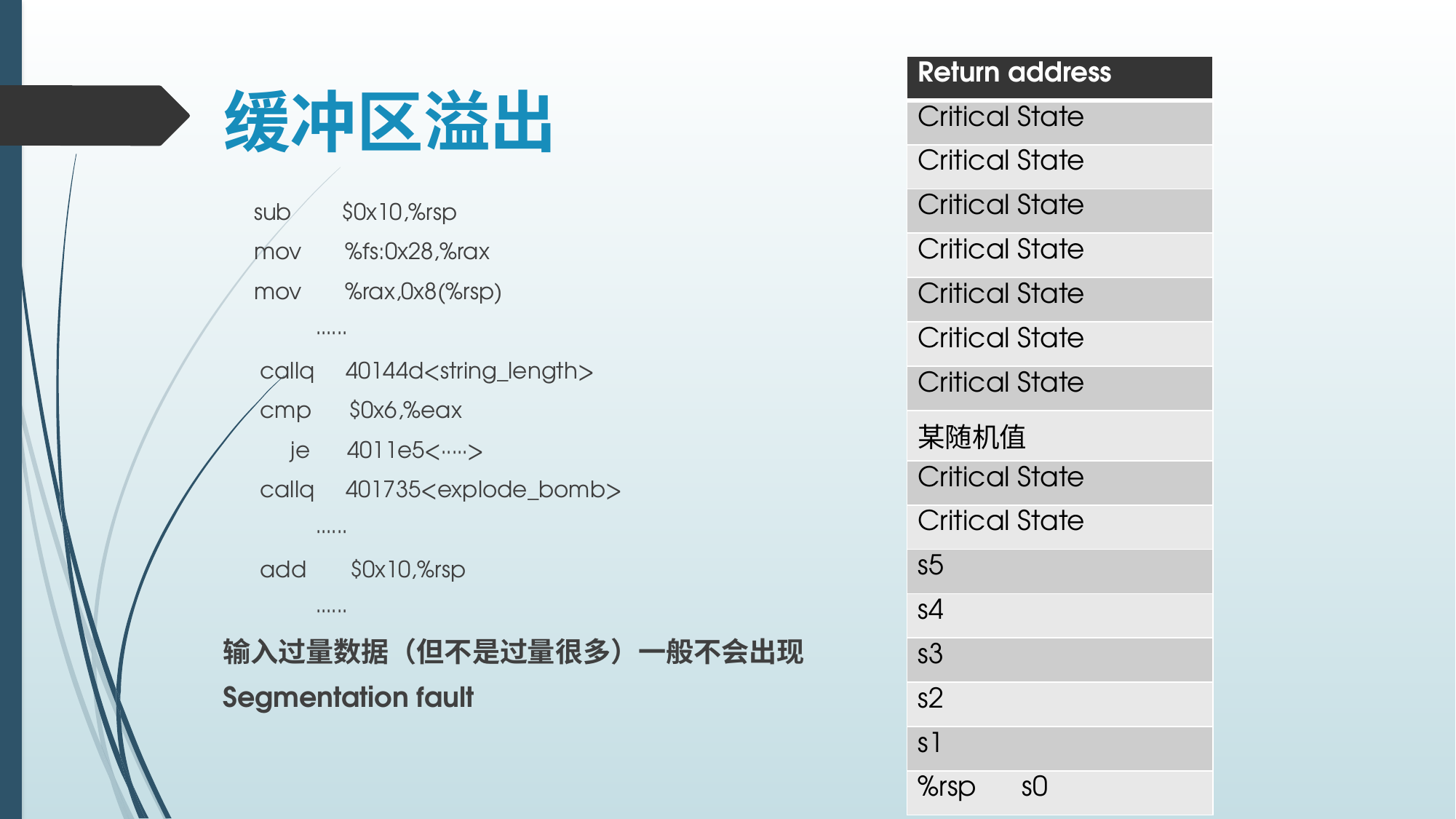

| Return address |
| --- |
| Critical State |
| Critical State |
| Critical State |
| Critical State |
| Critical State |
| Critical State |
| Critical State |
| 某随机值 |
| Critical State |
| Critical State |
| s5 |
| s4 |
| s3 |
| s2 |
| s1 |
| %rsp s0 |
# 缓冲区溢出
     sub        $0x10,%rsp
     mov       %fs:0x28,%rax
     mov       %rax,0x8(%rsp)
               ······
      callq     40144d<string_length>
      cmp      $0x6,%eax
           je      4011e5<·····>
      callq     401735<explode_bomb>
               ······
      add       $0x10,%rsp
               ······
输入过量数据（但不是过量很多）一般不会出现
Segmentation fault